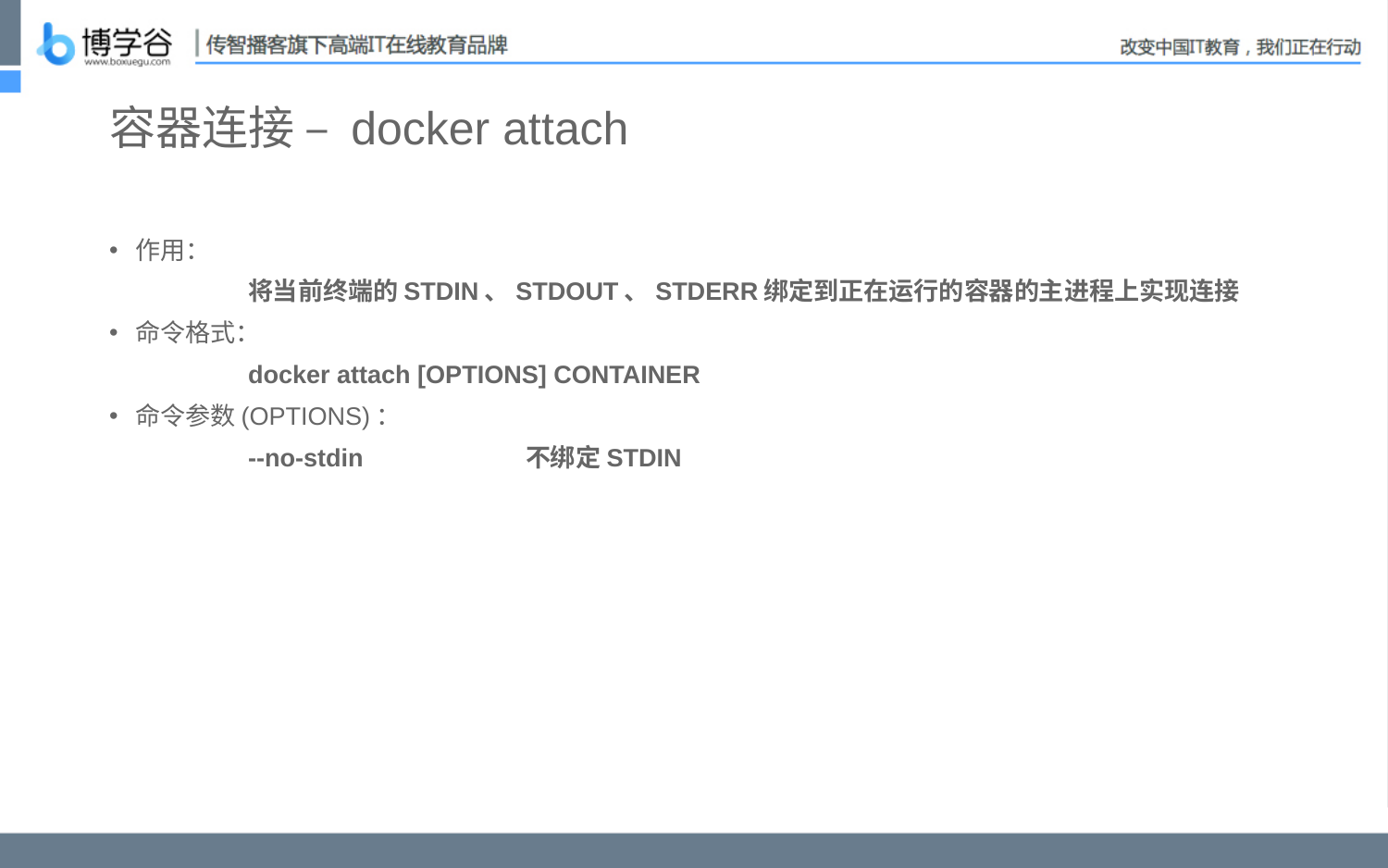

# 容器连接 – docker attach
作用：
	将当前终端的STDIN、STDOUT、STDERR绑定到正在运行的容器的主进程上实现连接
命令格式：
	docker attach [OPTIONS] CONTAINER
命令参数(OPTIONS)：
	--no-stdin             	不绑定STDIN